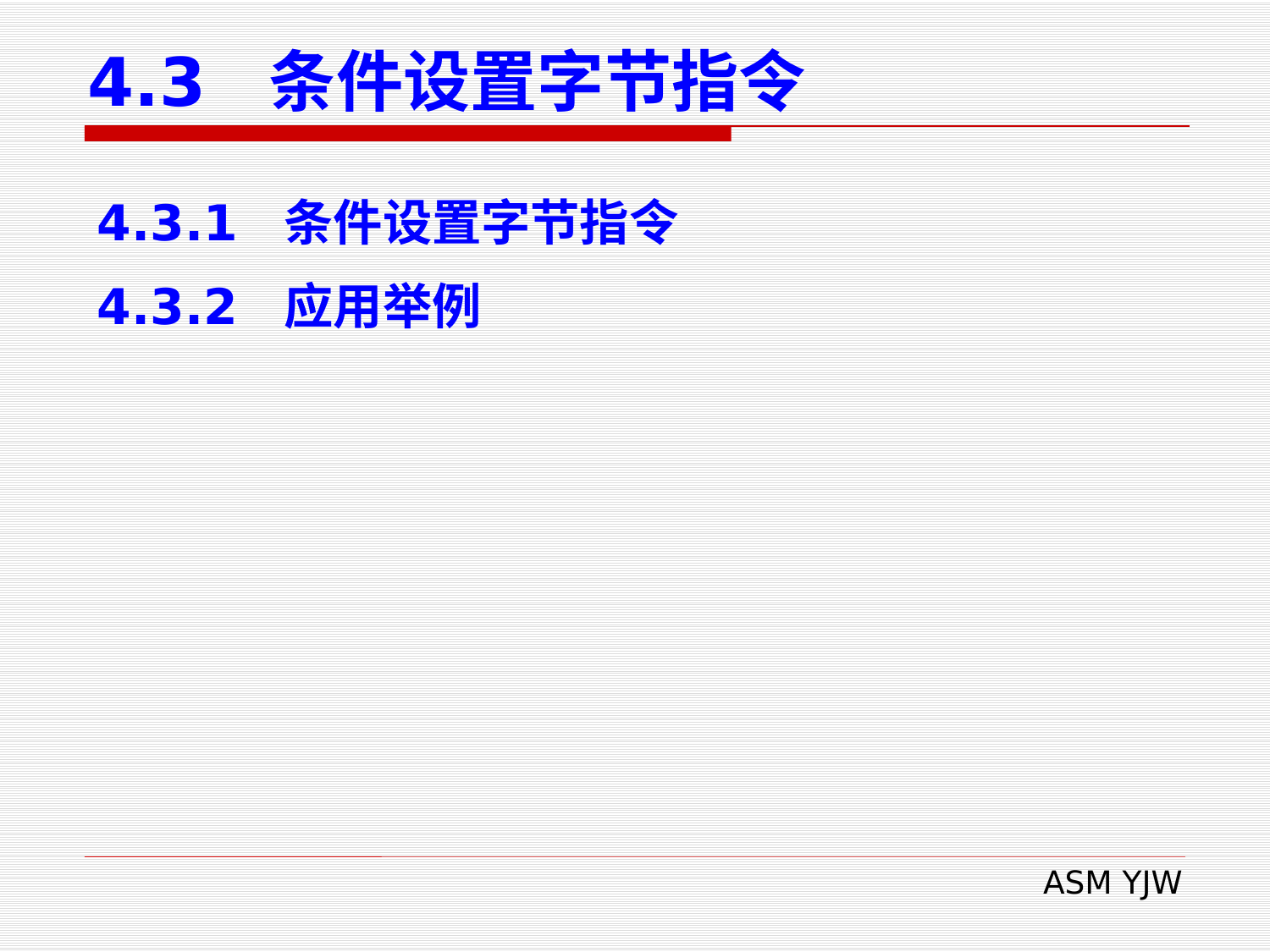

# 4.3  条件设置字节指令
4.3.1  条件设置字节指令
4.3.2  应用举例